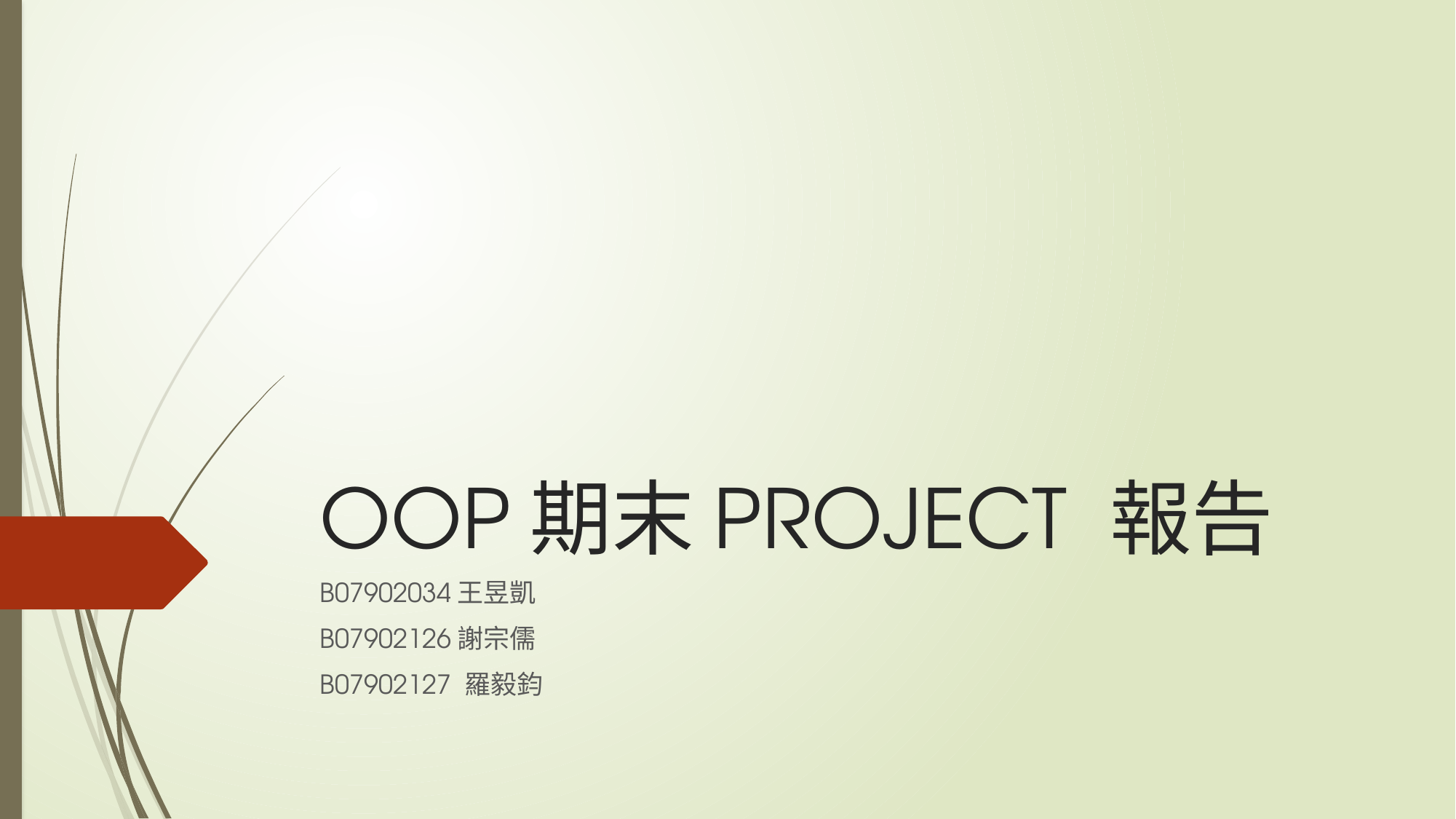

# OOP期末PROJECT 報告
B07902034王昱凱
B07902126謝宗儒
B07902127 羅毅鈞